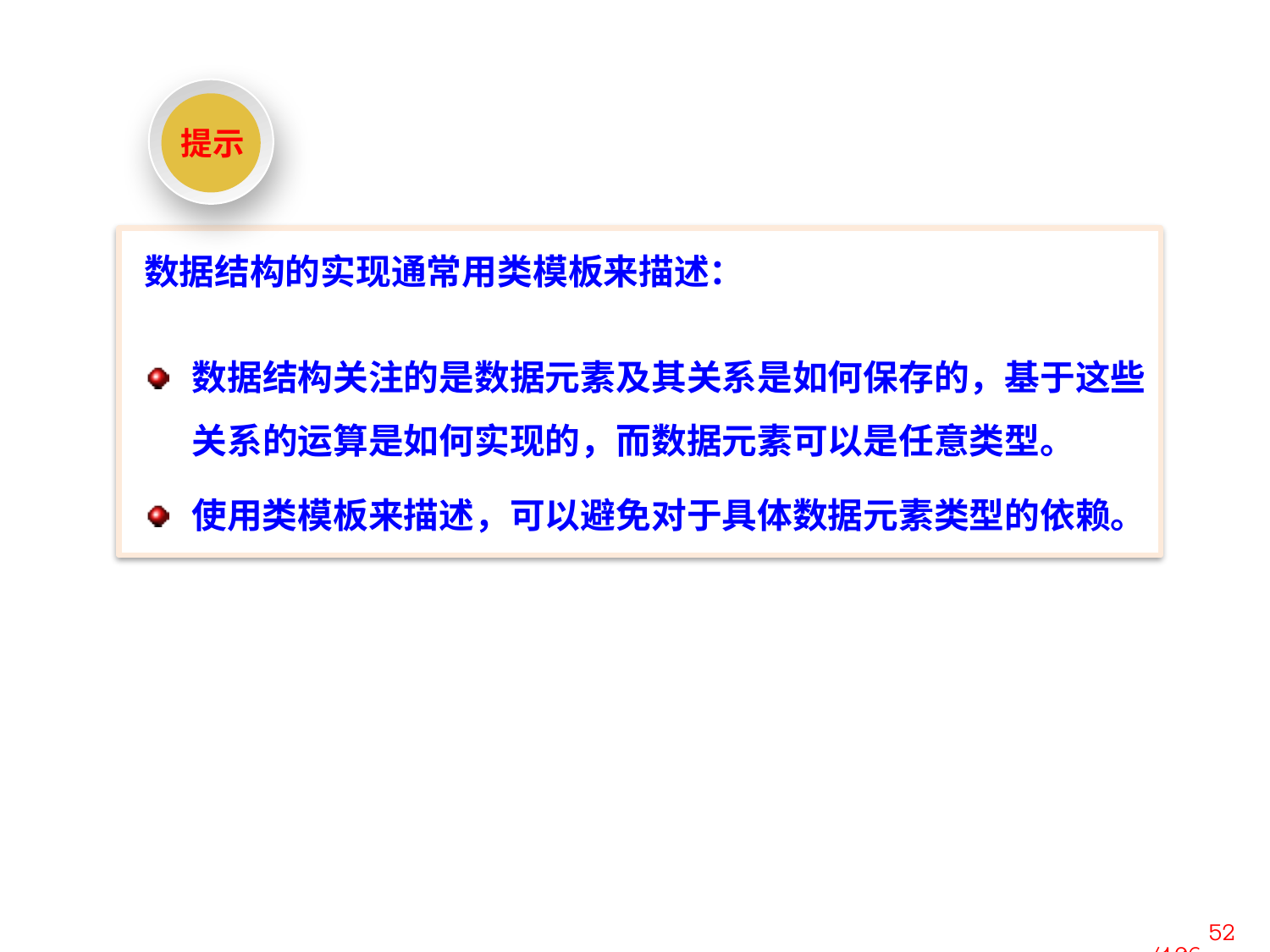

提示
数据结构的实现通常用类模板来描述：
数据结构关注的是数据元素及其关系是如何保存的，基于这些关系的运算是如何实现的，而数据元素可以是任意类型。
使用类模板来描述，可以避免对于具体数据元素类型的依赖。
                 52/106